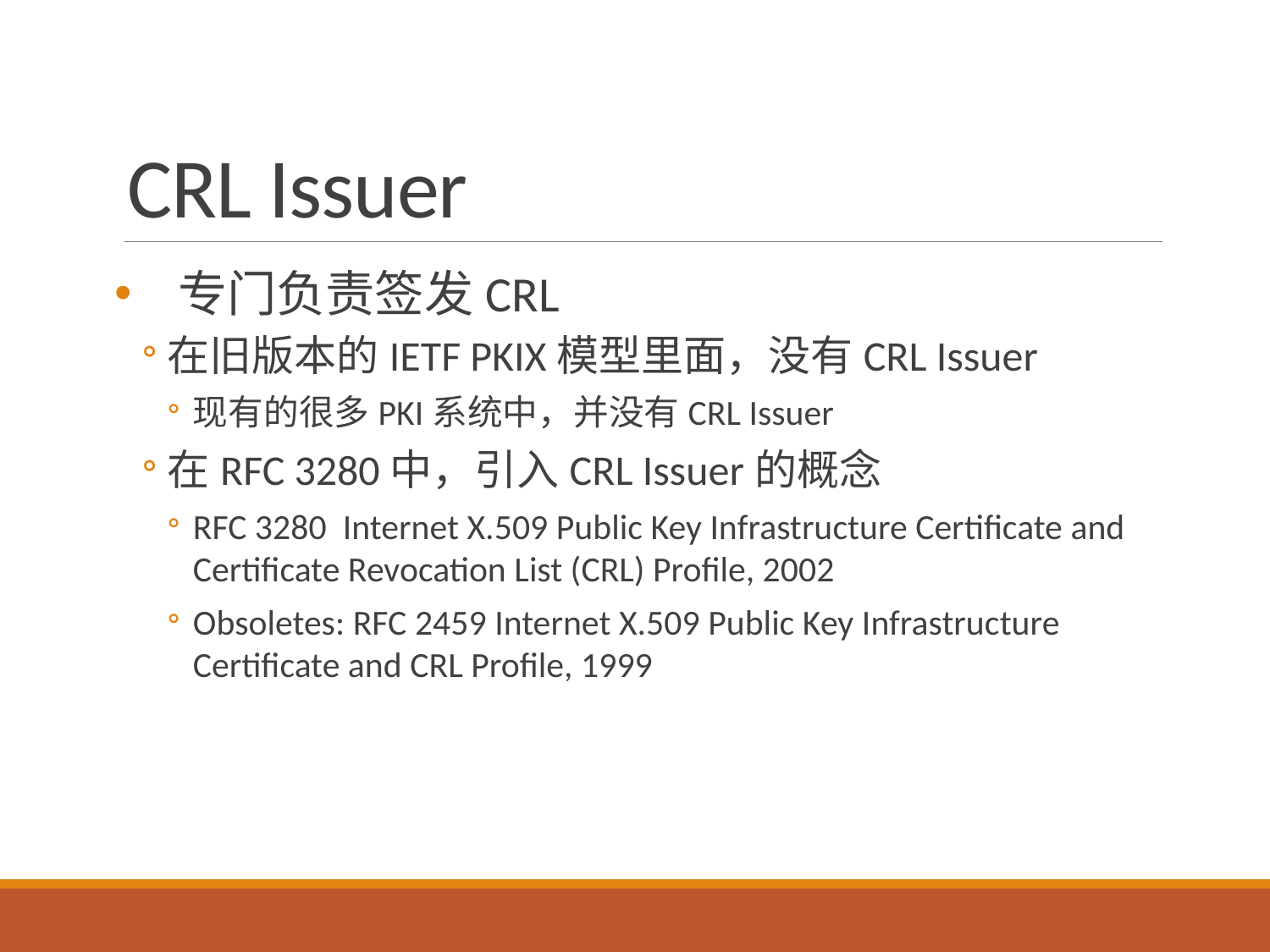

# CRL Issuer
专门负责签发CRL
在旧版本的IETF PKIX模型里面，没有CRL Issuer
现有的很多PKI系统中，并没有CRL Issuer
在RFC 3280中，引入CRL Issuer的概念
RFC 3280  Internet X.509 Public Key Infrastructure Certificate and Certificate Revocation List (CRL) Profile, 2002
Obsoletes: RFC 2459 Internet X.509 Public Key Infrastructure Certificate and CRL Profile, 1999

57